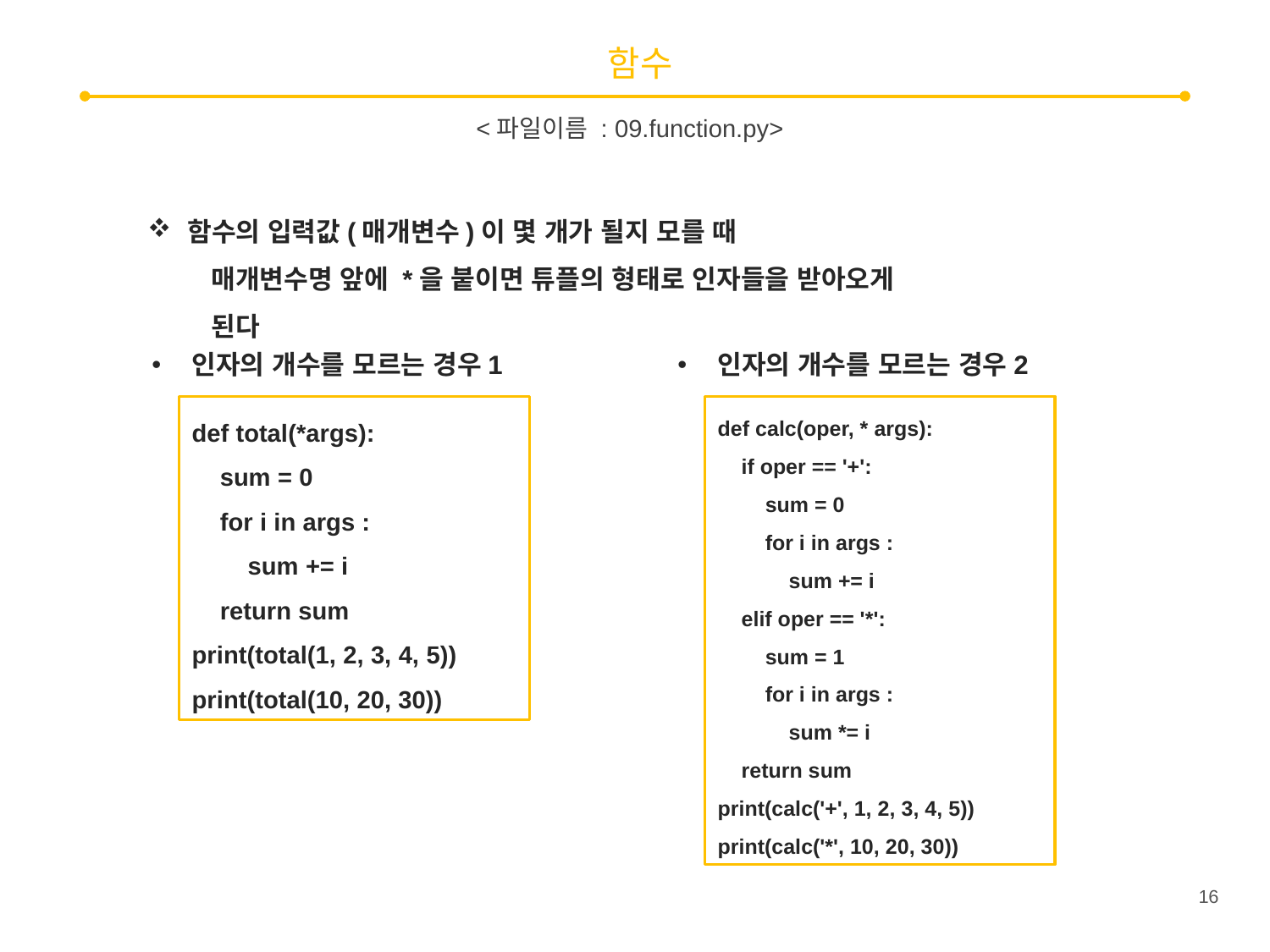

# 함수
<파일이름 : 09.function.py>
함수의 입력값(매개변수)이 몇 개가 될지 모를 때
매개변수명 앞에 *을 붙이면 튜플의 형태로 인자들을 받아오게 된다
인자의 개수를 모르는 경우1
인자의 개수를 모르는 경우2
def total(*args):
    sum = 0
    for i in args :
        sum += i
    return sum
print(total(1, 2, 3, 4, 5))
print(total(10, 20, 30))
def calc(oper, * args):
    if oper == '+':
        sum = 0
        for i in args :
            sum += i
    elif oper == '*':
        sum = 1
        for i in args :
            sum *= i
    return sum
print(calc('+', 1, 2, 3, 4, 5))
print(calc('*', 10, 20, 30))